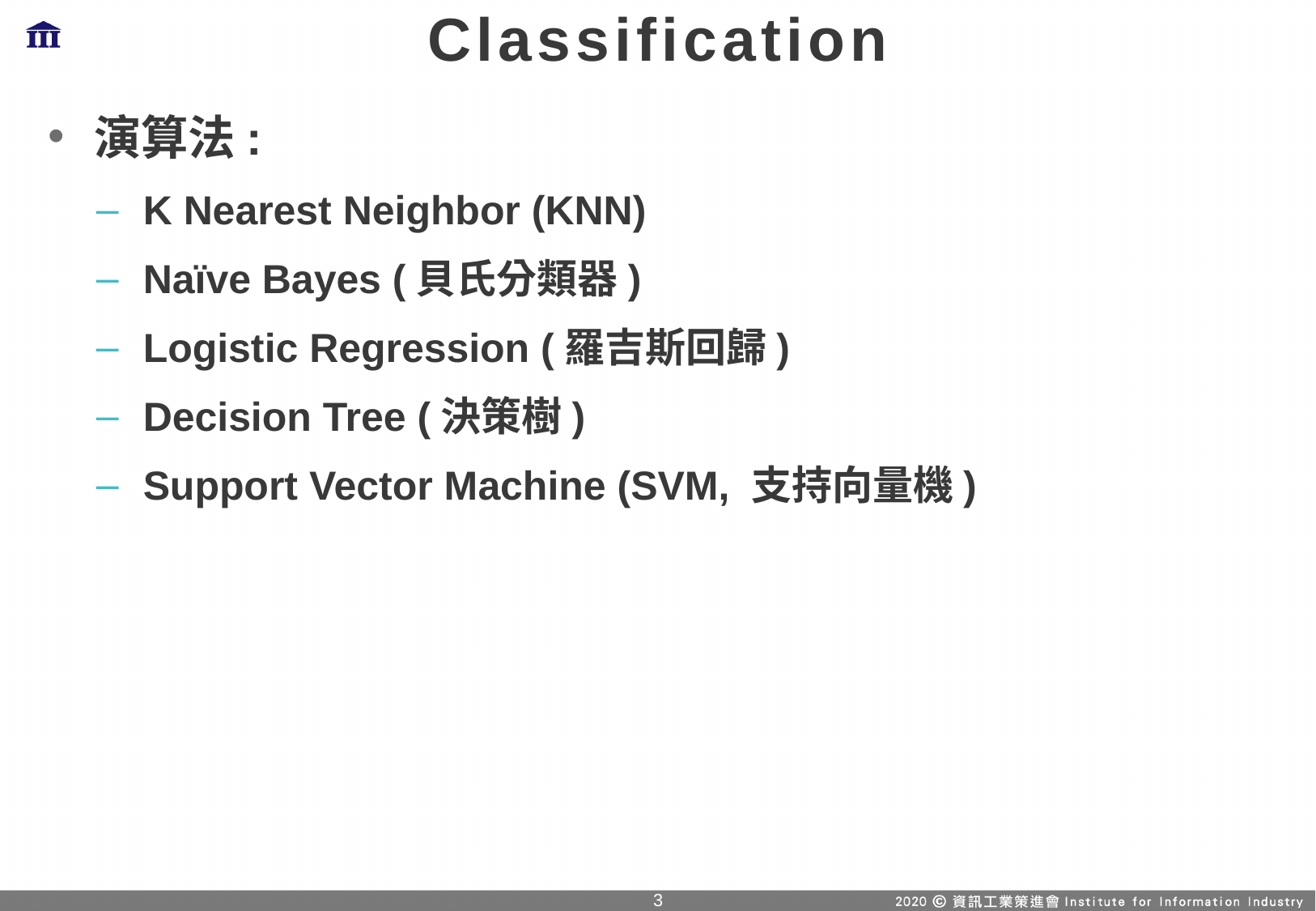

# Classification
演算法:
K Nearest Neighbor (KNN)
Naïve Bayes (貝氏分類器)
Logistic Regression (羅吉斯回歸)
Decision Tree (決策樹)
Support Vector Machine (SVM, 支持向量機)
3